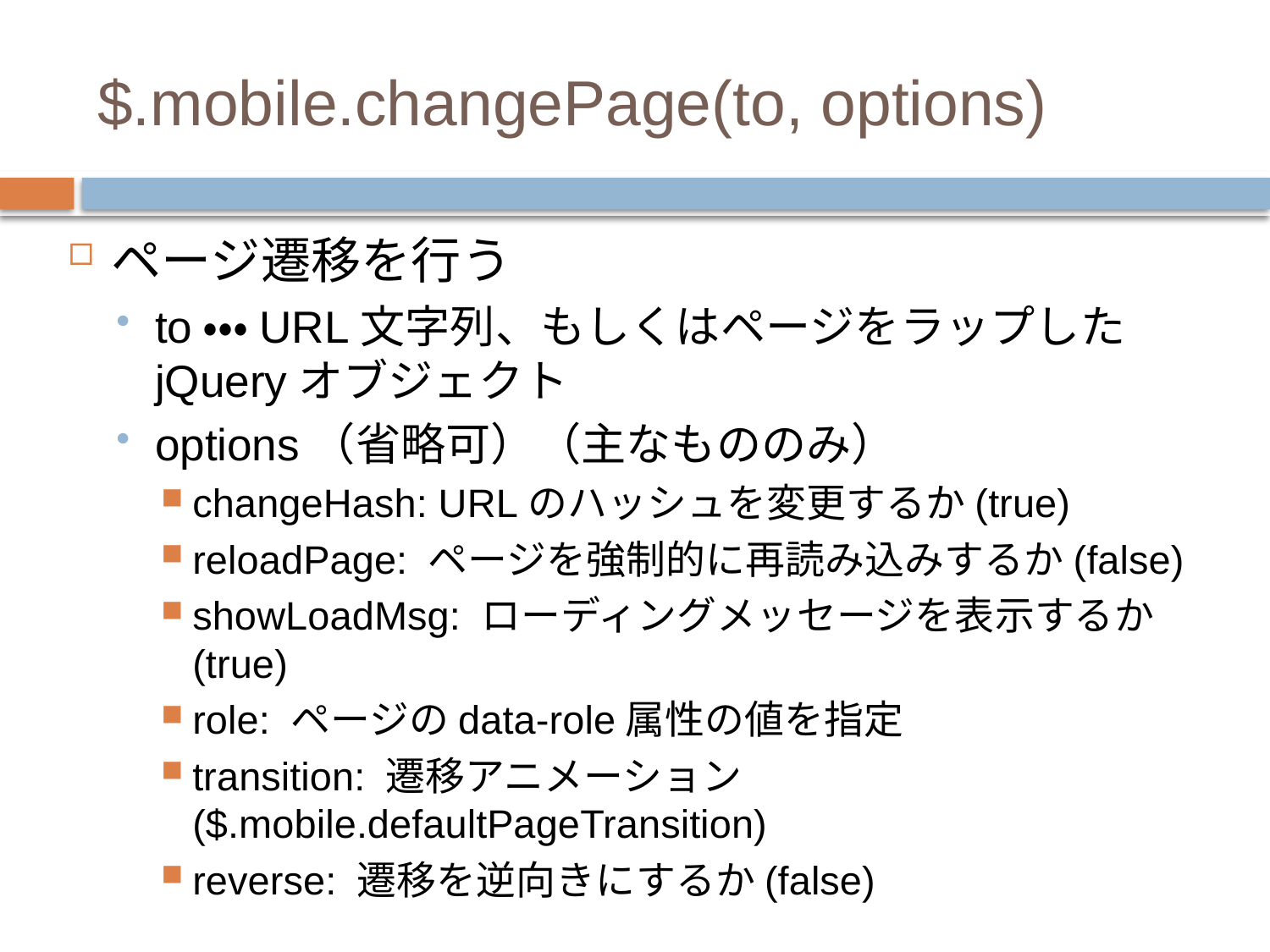

# $.mobile.changePage(to, options)
ページ遷移を行う
to・・・URL文字列、もしくはページをラップしたjQueryオブジェクト
options（省略可）（主なもののみ）
changeHash: URLのハッシュを変更するか(true)
reloadPage: ページを強制的に再読み込みするか(false)
showLoadMsg: ローディングメッセージを表示するか(true)
role: ページのdata-role属性の値を指定
transition: 遷移アニメーション($.mobile.defaultPageTransition)
reverse: 遷移を逆向きにするか(false)